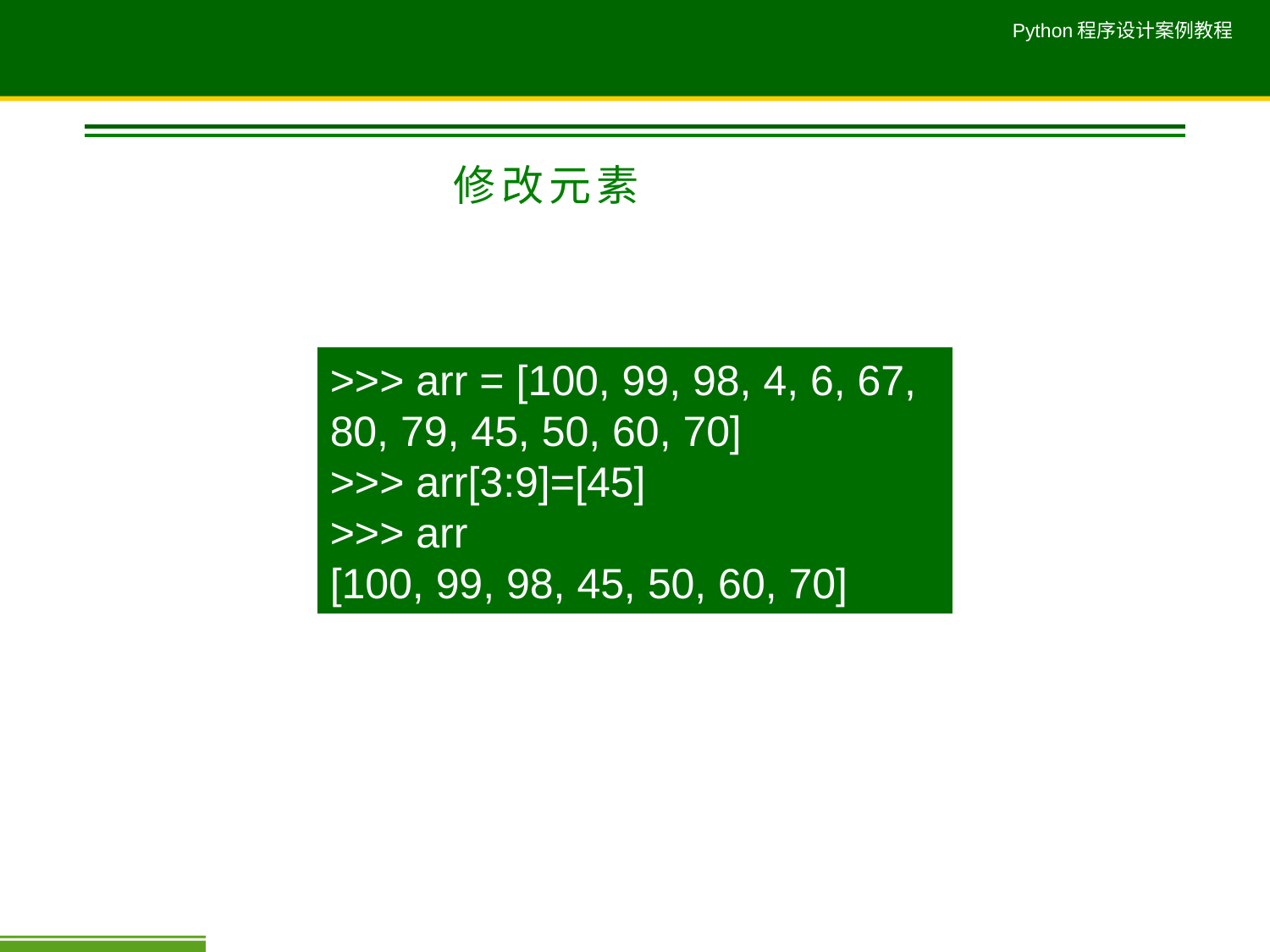

修改元素
>>> arr = [100, 99, 98, 4, 6, 67, 80, 79, 45, 50, 60, 70]
>>> arr[3:9]=[45]
>>> arr
[100, 99, 98, 45, 50, 60, 70]